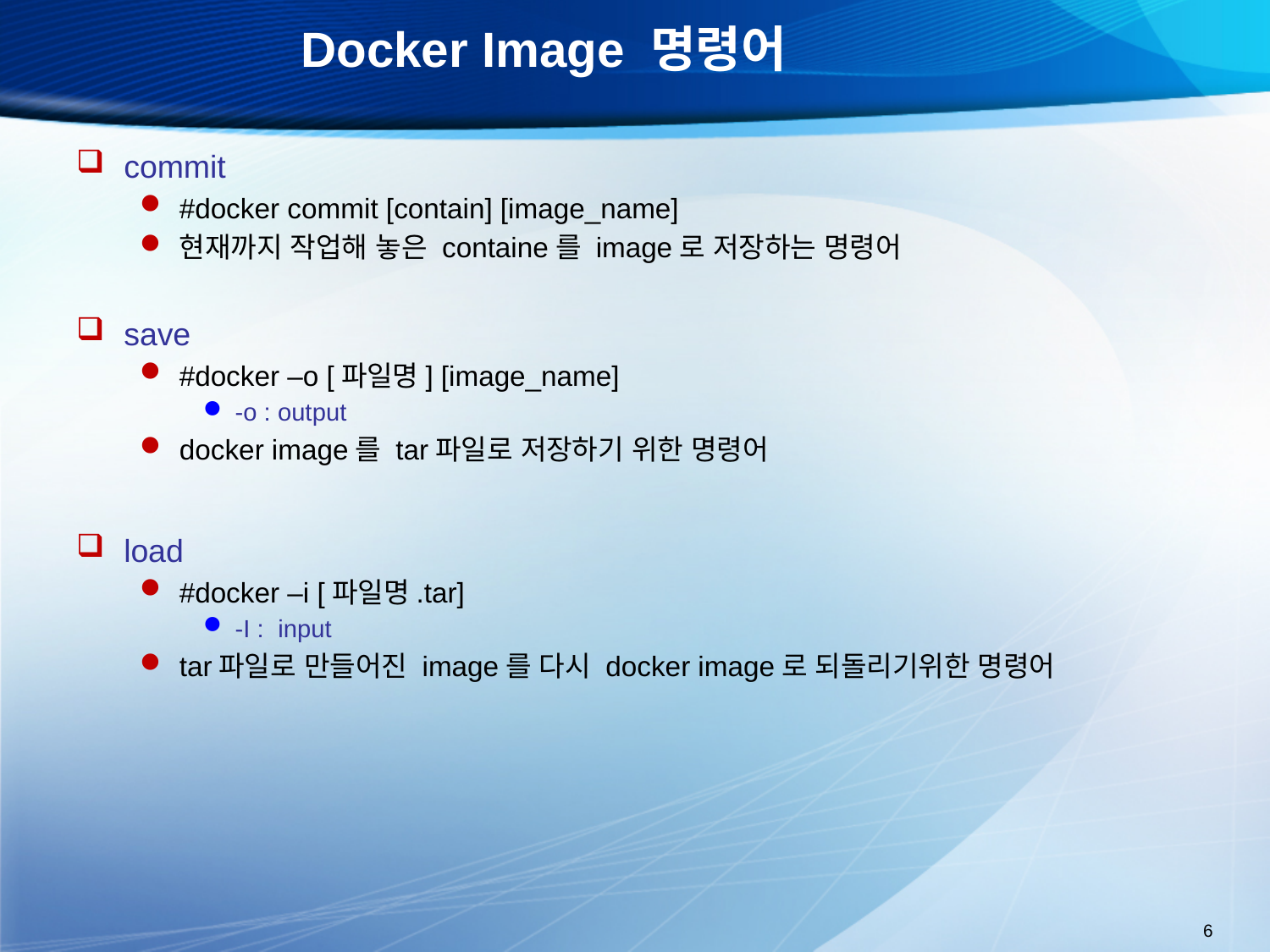

# Docker Image 명령어
commit
#docker commit [contain] [image_name]
현재까지 작업해 놓은 containe를 image로 저장하는 명령어

save
#docker –o [파일명] [image_name]
-o : output
docker image를 tar파일로 저장하기 위한 명령어

load
#docker –i [파일명.tar]
-I :  input
tar파일로 만들어진 image를 다시 docker image로 되돌리기위한 명령어